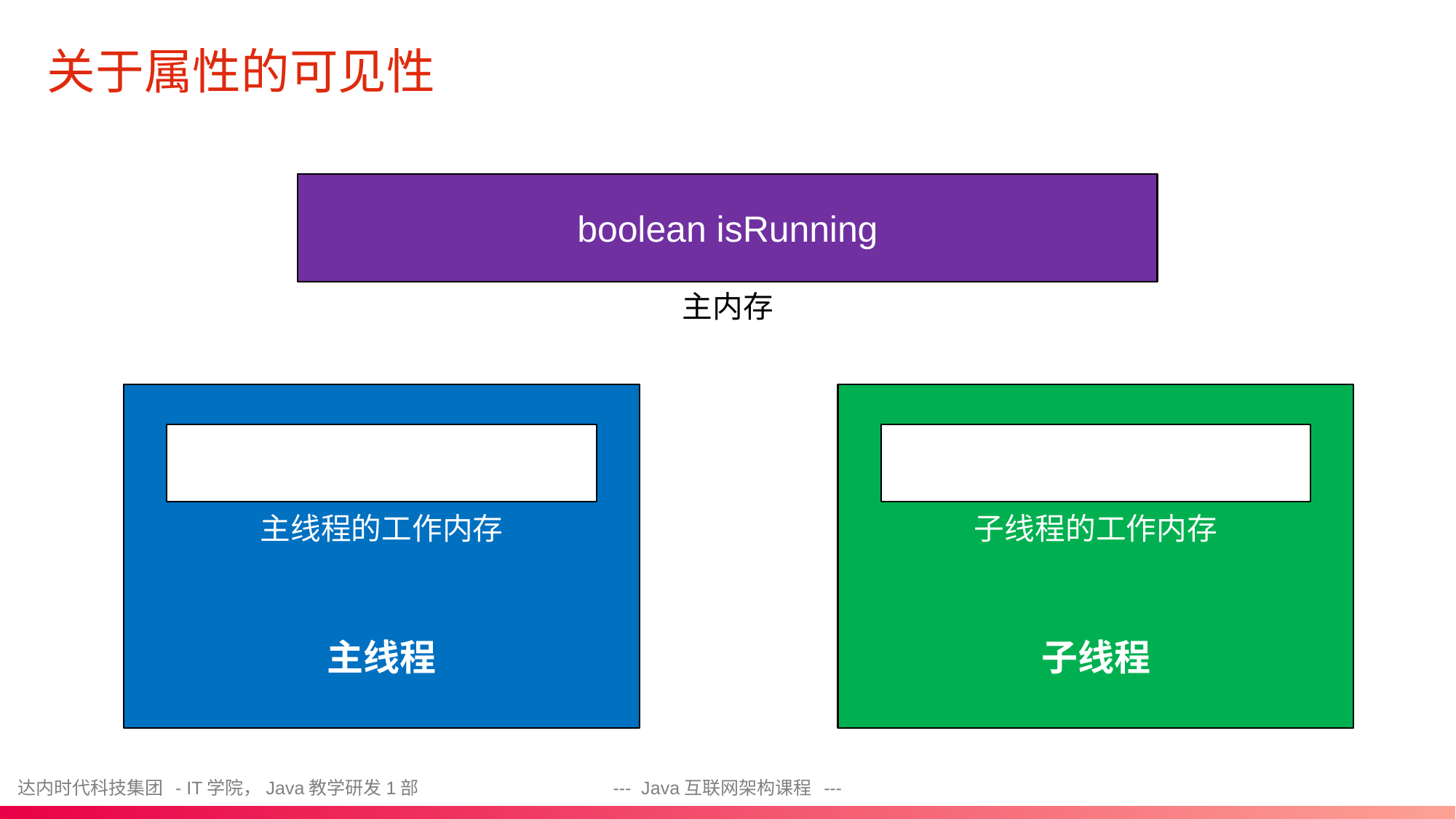

# 关于属性的可见性
boolean isRunning
主内存

主线程的工作内存
子线程的工作内存
主线程
子线程